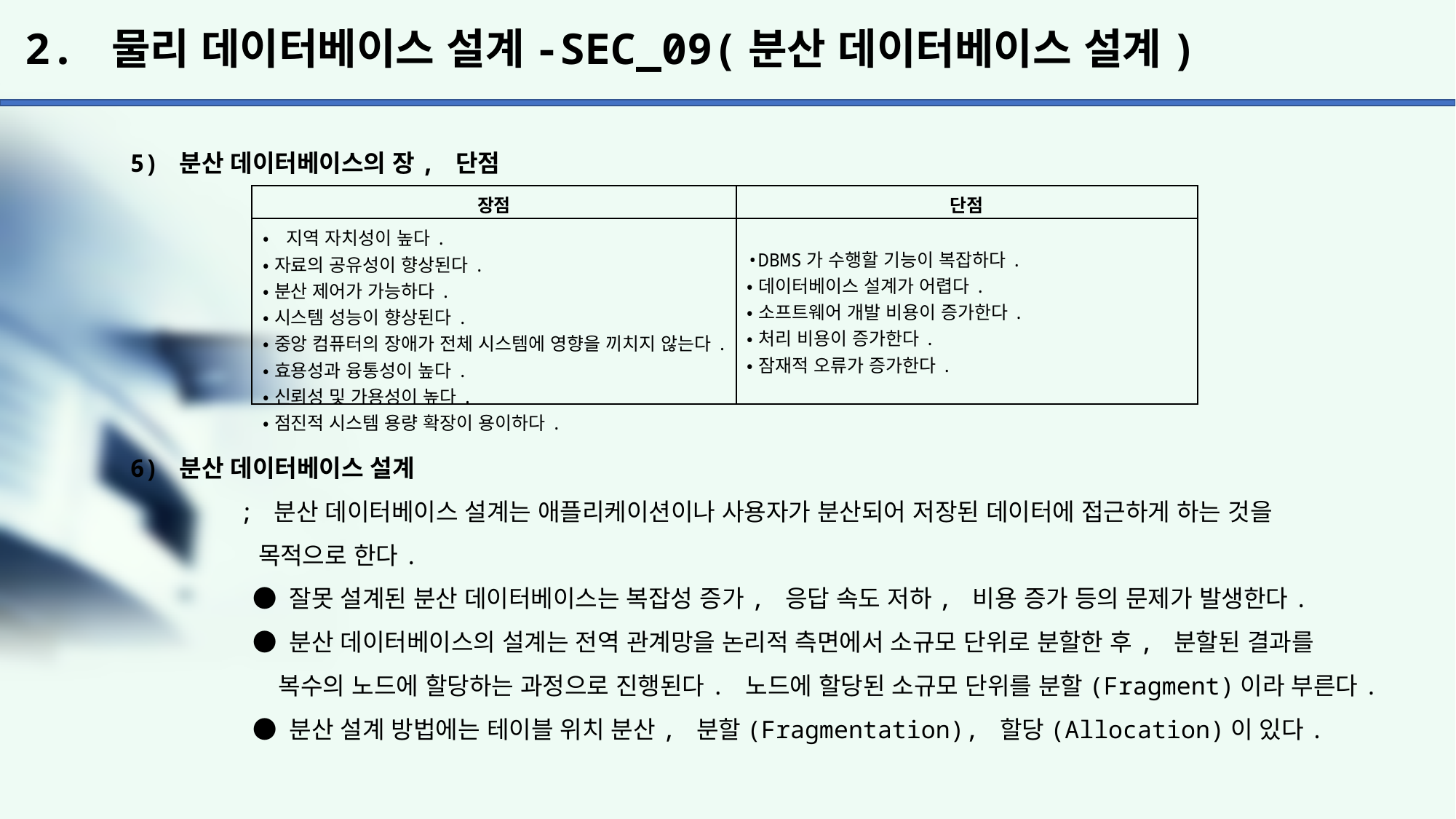

# 2. 물리 데이터베이스 설계-SEC_09(분산 데이터베이스 설계)
5) 분산 데이터베이스의 장, 단점

6) 분산 데이터베이스 설계
	; 분산 데이터베이스 설계는 애플리케이션이나 사용자가 분산되어 저장된 데이터에 접근하게 하는 것을
	  목적으로 한다.
	  ● 잘못 설계된 분산 데이터베이스는 복잡성 증가, 응답 속도 저하, 비용 증가 등의 문제가 발생한다.
	  ● 분산 데이터베이스의 설계는 전역 관계망을 논리적 측면에서 소규모 단위로 분할한 후, 분할된 결과를
	     복수의 노드에 할당하는 과정으로 진행된다. 노드에 할당된 소규모 단위를 분할(Fragment)이라 부른다.
	  ● 분산 설계 방법에는 테이블 위치 분산, 분할(Fragmentation), 할당(Allocation)이 있다.
| 장점 | 단점 |
| --- | --- |
| •지역 자치성이 높다. •자료의 공유성이 향상된다. •분산 제어가 가능하다. •시스템 성능이 향상된다. •중앙 컴퓨터의 장애가 전체 시스템에 영향을 끼치지 않는다. •효용성과 융통성이 높다. •신뢰성 및 가용성이 높다. •점진적 시스템 용량 확장이 용이하다. | •DBMS가 수행할 기능이 복잡하다. •데이터베이스 설계가 어렵다. •소프트웨어 개발 비용이 증가한다. •처리 비용이 증가한다. •잠재적 오류가 증가한다. |